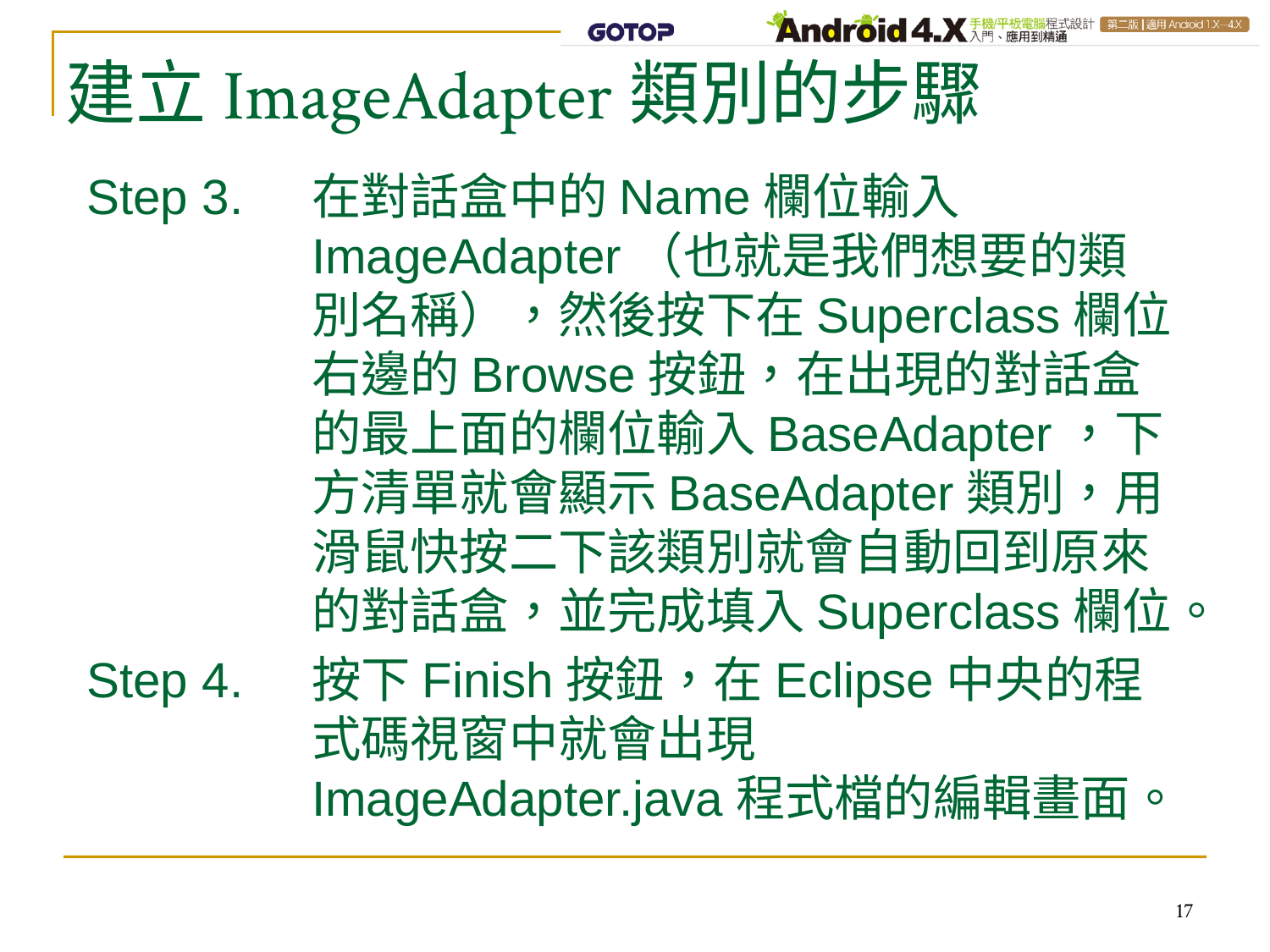

# 建立ImageAdapter類別的步驟
Step 3. 	在對話盒中的Name欄位輸入ImageAdapter（也就是我們想要的類別名稱），然後按下在Superclass欄位右邊的Browse按鈕，在出現的對話盒的最上面的欄位輸入BaseAdapter，下方清單就會顯示BaseAdapter類別，用滑鼠快按二下該類別就會自動回到原來的對話盒，並完成填入Superclass欄位。
Step 4. 	按下Finish按鈕，在Eclipse中央的程式碼視窗中就會出現ImageAdapter.java程式檔的編輯畫面。
17